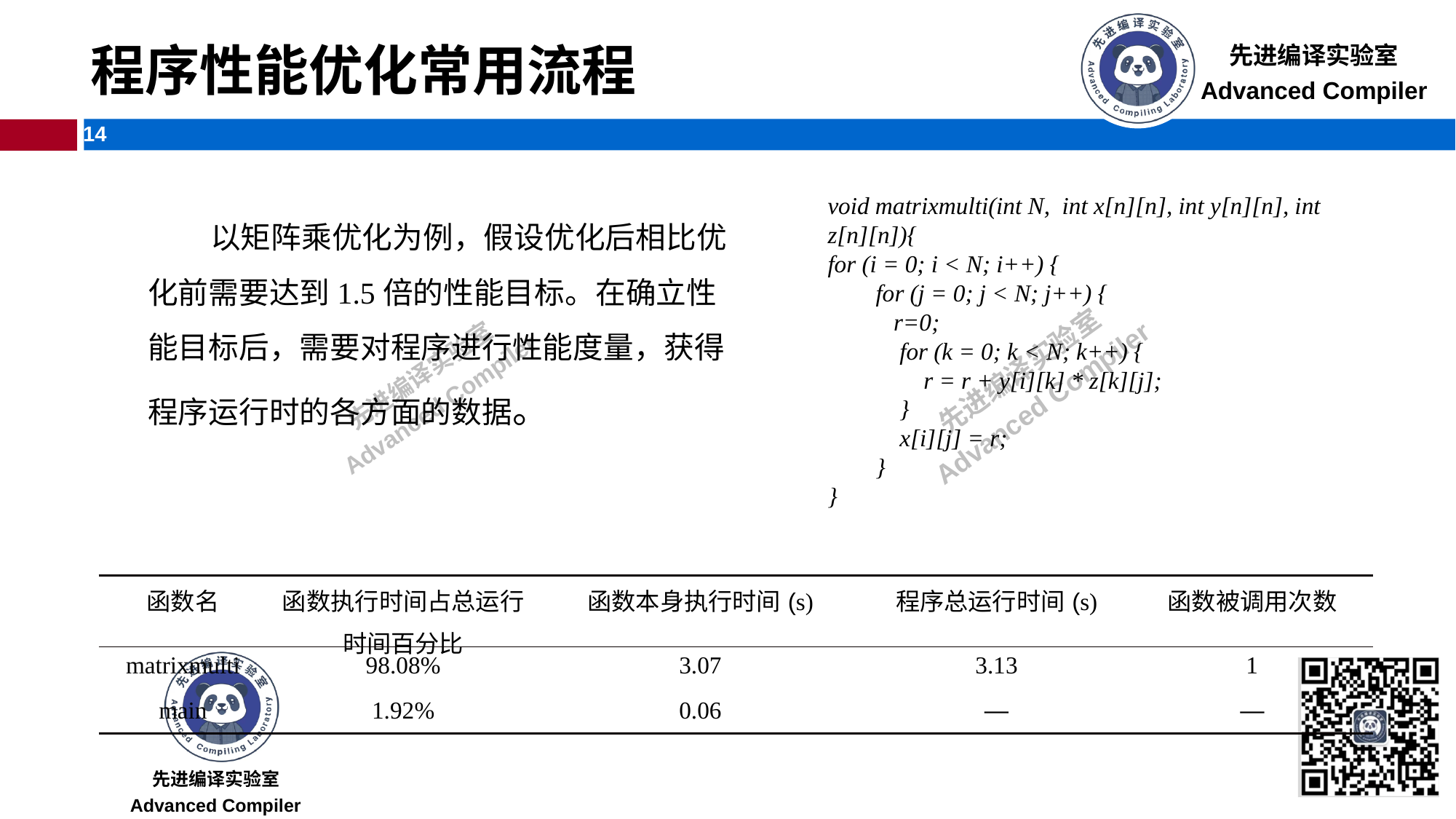

# 程序性能优化常用流程
        以矩阵乘优化为例，假设优化后相比优化前需要达到1.5倍的性能目标。在确立性能目标后，需要对程序进行性能度量，获得程序运行时的各方面的数据。
void matrixmulti(int N,  int x[n][n], int y[n][n], int z[n][n]){
for (i = 0; i < N; i++) {
        for (j = 0; j < N; j++) {
           r=0;
            for (k = 0; k < N; k++) {
                r = r + y[i][k] * z[k][j];
            }
            x[i][j] = r;
        }
}
| 函数名 | 函数执行时间占总运行时间百分比 | 函数本身执行时间(s) | 程序总运行时间(s) | 函数被调用次数 |
| --- | --- | --- | --- | --- |
| matrixmulti | 98.08% | 3.07 | 3.13 | 1 |
| main | 1.92% | 0.06 | — | — |